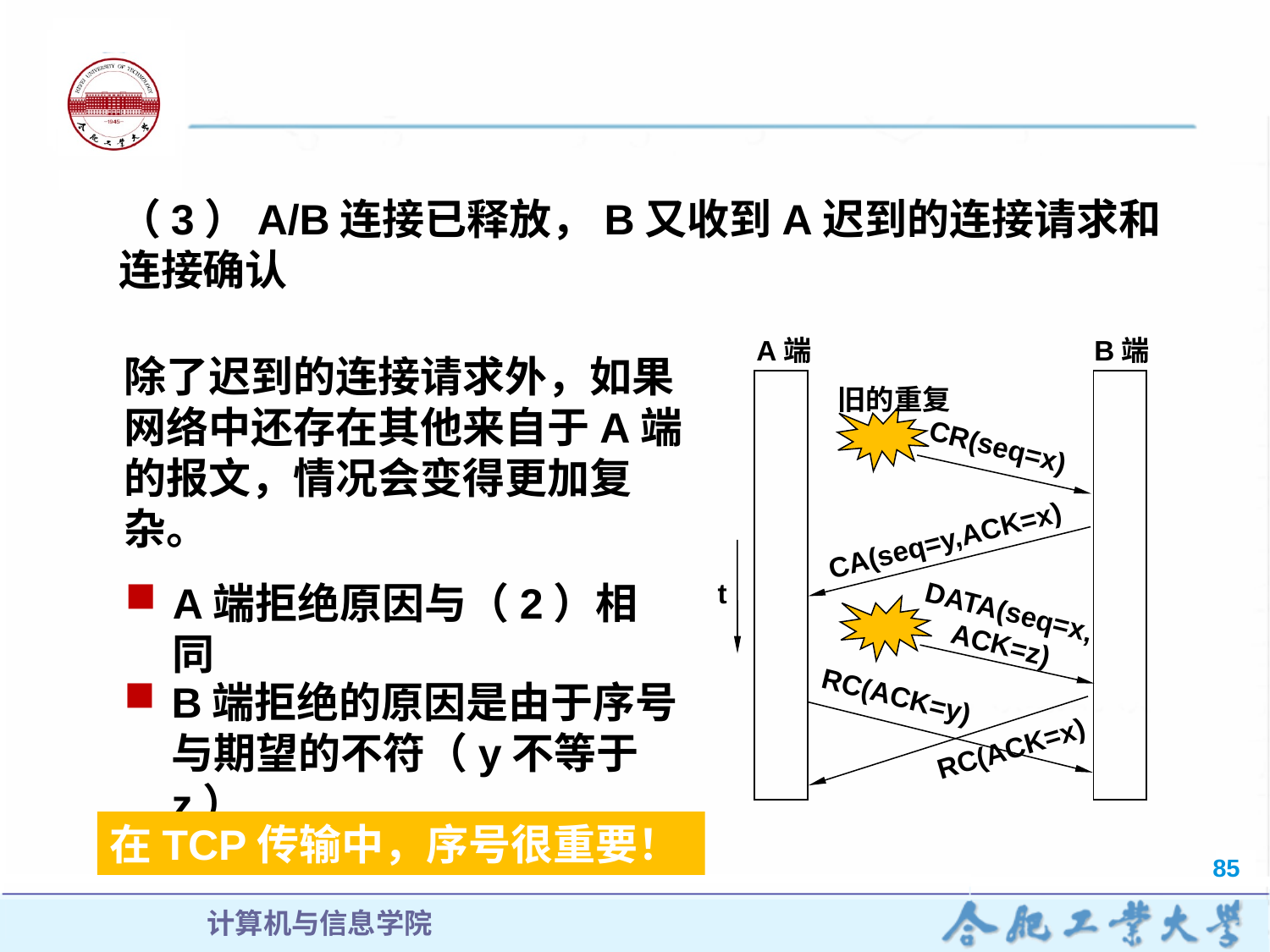

（3）A/B连接已释放，B又收到A迟到的连接请求和连接确认
A端
B端

t
除了迟到的连接请求外，如果网络中还存在其他来自于A端的报文，情况会变得更加复杂。
旧的重复

CR(seq=x)

CA(seq=y,ACK=x)

A端拒绝原因与（2）相同
DATA(seq=x,ACK=z)

B端拒绝的原因是由于序号与期望的不符（y不等于z）
RC(ACK=y)

RC(ACK=x)
在TCP传输中，序号很重要！